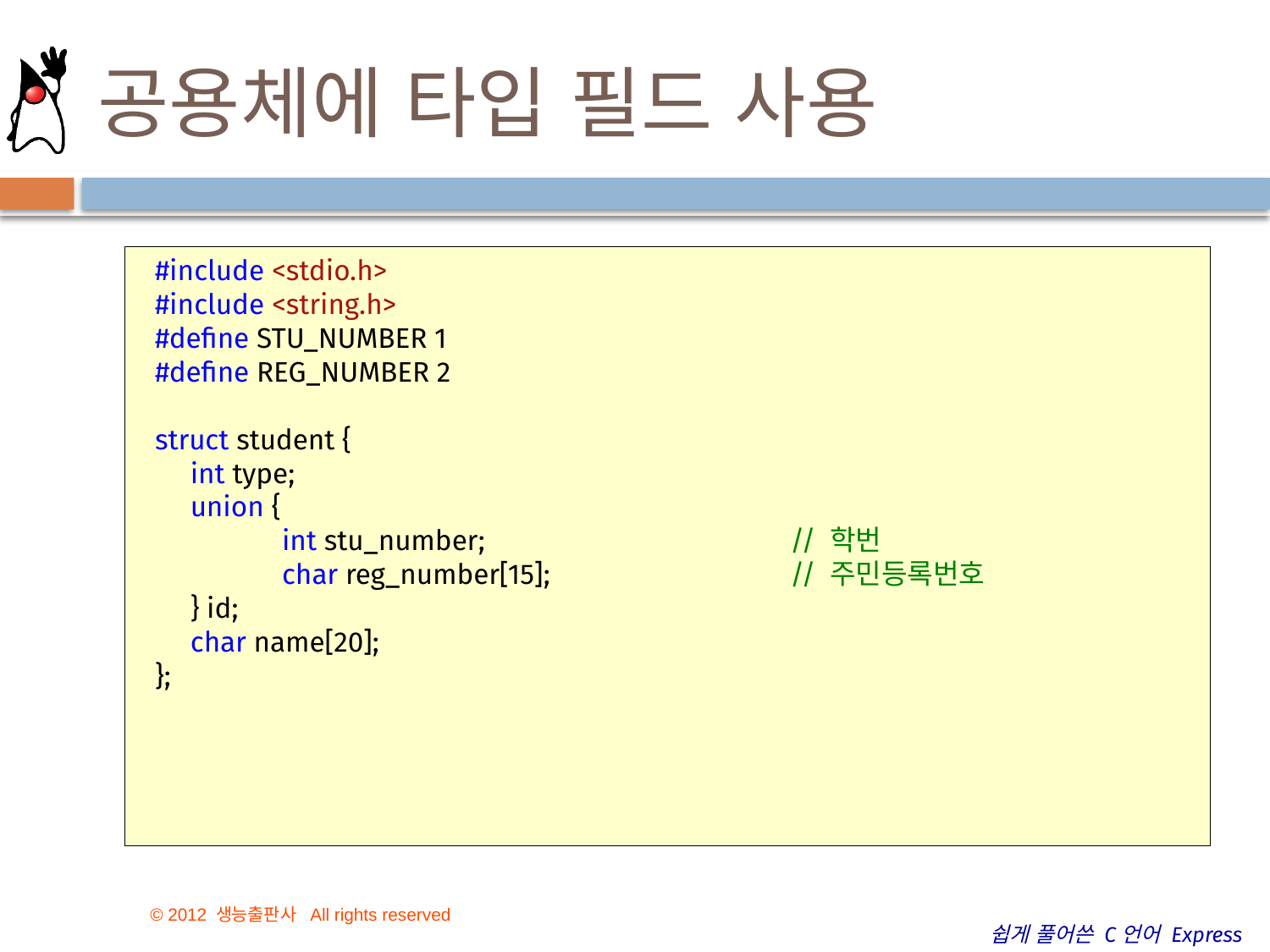

# 공용체에 타입 필드 사용
#include <stdio.h>
#include <string.h>
#define STU_NUMBER 1
#define REG_NUMBER 2

struct student {
	int type;
	union {
		int stu_number;			// 학번
		char reg_number[15];		// 주민등록번호
	} id;
	char name[20];
};